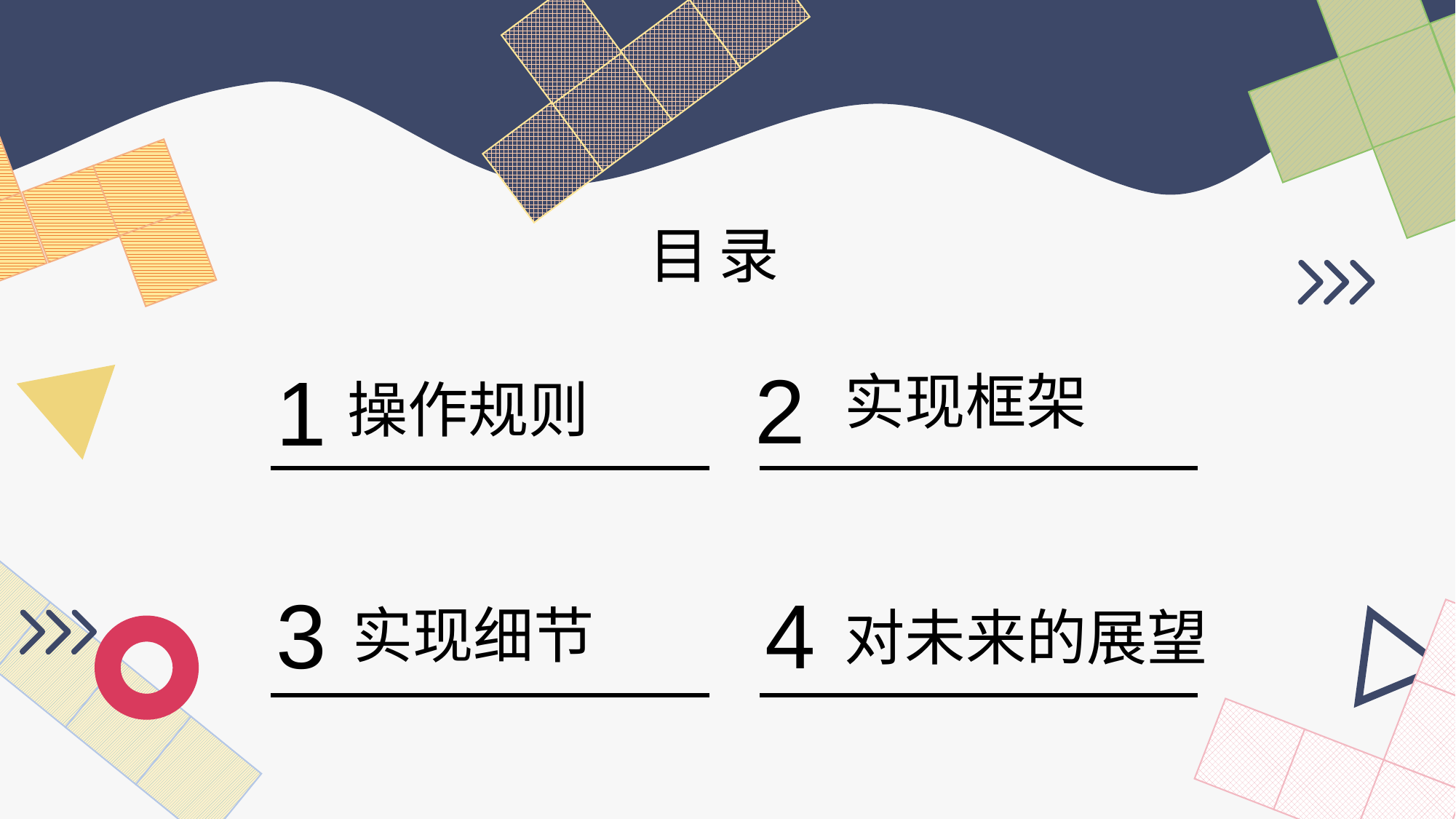

目录

实现框架
2
1
操作规则

3
实现细节
4
对未来的展望